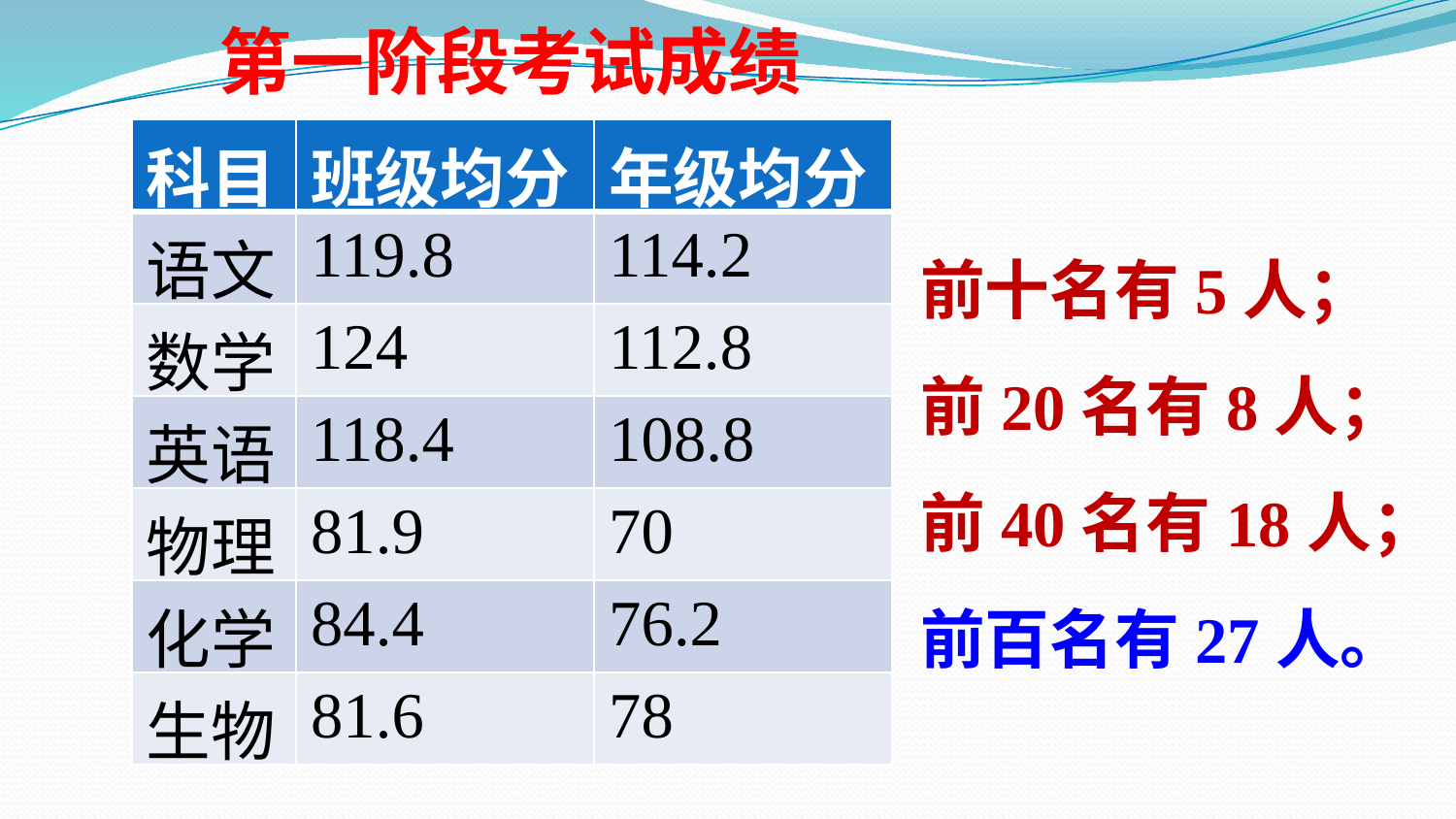

第一阶段考试成绩
| 科目 | 班级均分 | 年级均分 |
| --- | --- | --- |
| 语文 | 119.8 | 114.2 |
| 数学 | 124 | 112.8 |
| 英语 | 118.4 | 108.8 |
| 物理 | 81.9 | 70 |
| 化学 | 84.4 | 76.2 |
| 生物 | 81.6 | 78 |
前十名有5人；
前20名有8人；
前40名有18人；
前百名有27人。